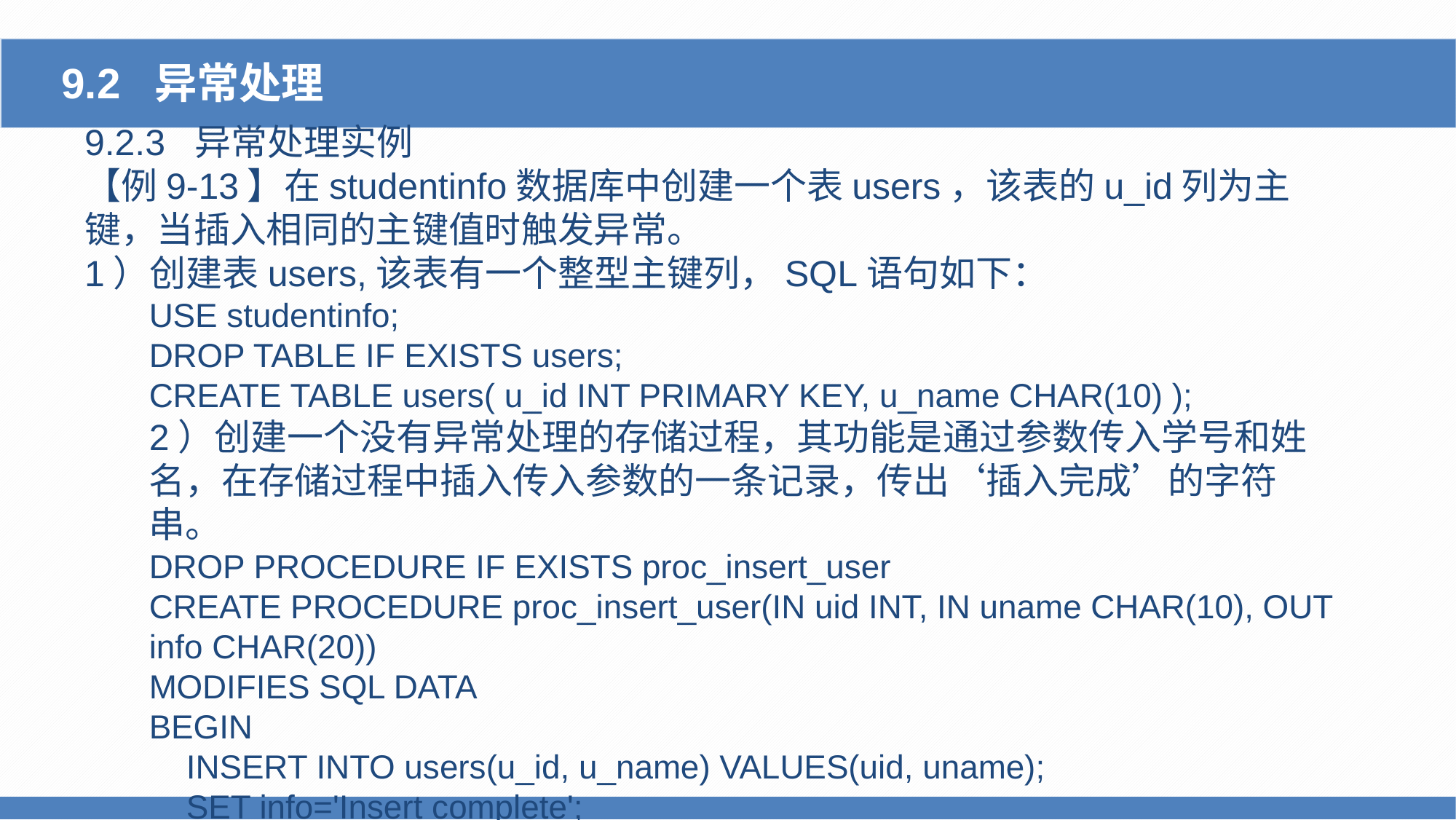

9.2  异常处理
9.2.3  异常处理实例
【例9-13】在studentinfo数据库中创建一个表users，该表的u_id列为主键，当插入相同的主键值时触发异常。
1）创建表users,该表有一个整型主键列，SQL语句如下：
USE studentinfo;
DROP TABLE IF EXISTS users;
CREATE TABLE users( u_id INT PRIMARY KEY, u_name CHAR(10) );
2）创建一个没有异常处理的存储过程，其功能是通过参数传入学号和姓名，在存储过程中插入传入参数的一条记录，传出‘插入完成’的字符串。
DROP PROCEDURE IF EXISTS proc_insert_user
CREATE PROCEDURE proc_insert_user(IN uid INT, IN uname CHAR(10), OUT info CHAR(20))
MODIFIES SQL DATA
BEGIN
    INSERT INTO users(u_id, u_name) VALUES(uid, uname);
    SET info='Insert complete';
END;